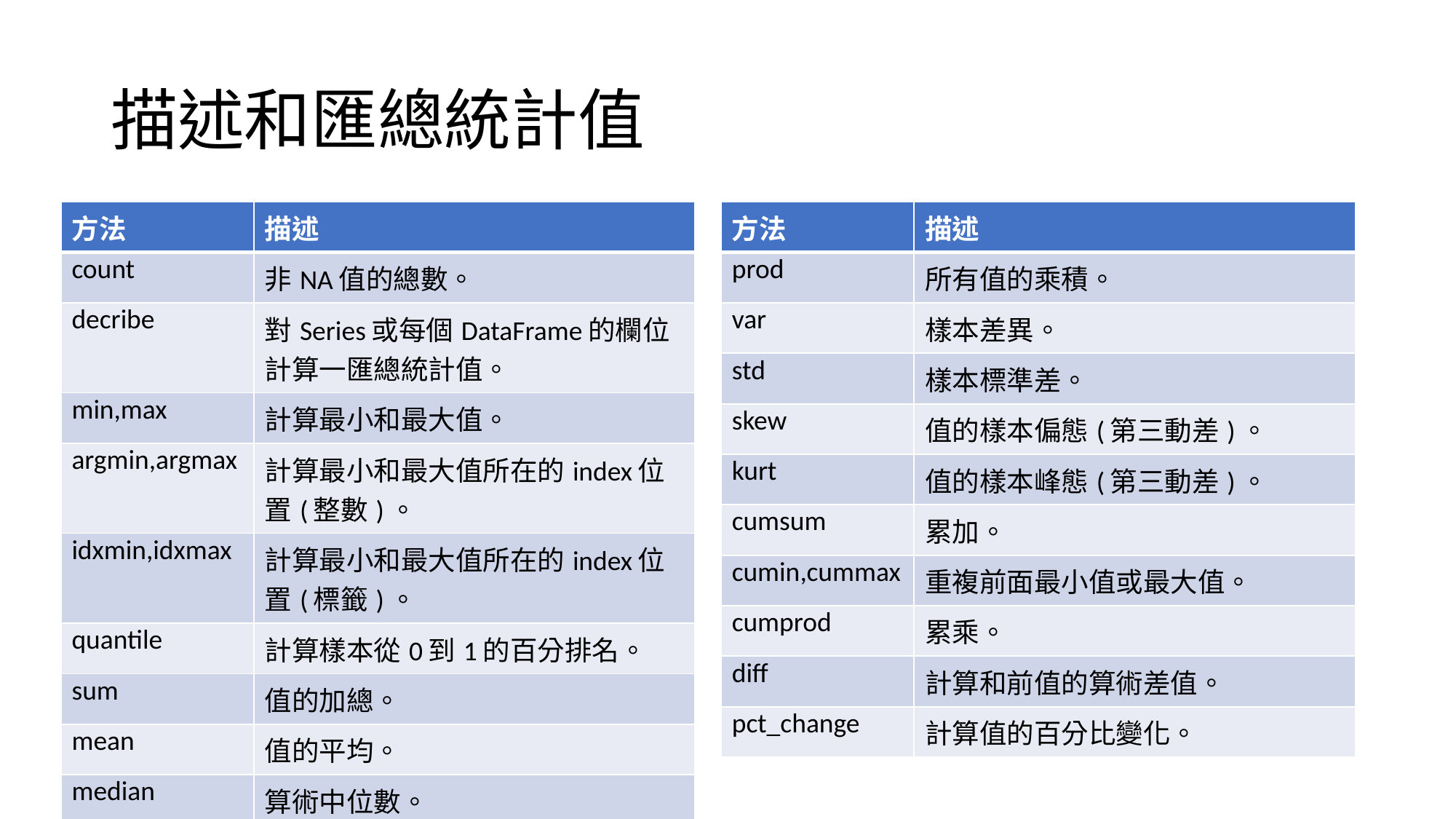

# 描述和匯總統計值
| 方法 | 描述 |
| --- | --- |
| count | 非NA值的總數。 |
| decribe | 對Series或每個DataFrame的欄位計算一匯總統計值。 |
| min,max | 計算最小和最大值。 |
| argmin,argmax | 計算最小和最大值所在的index位置(整數)。 |
| idxmin,idxmax | 計算最小和最大值所在的index位置(標籤)。 |
| quantile | 計算樣本從0到1的百分排名。 |
| sum | 值的加總。 |
| mean | 值的平均。 |
| median | 算術中位數。 |
| mad | 平均值的絕對偏差。 |
| 方法 | 描述 |
| --- | --- |
| prod | 所有值的乘積。 |
| var | 樣本差異。 |
| std | 樣本標準差。 |
| skew | 值的樣本偏態(第三動差)。 |
| kurt | 值的樣本峰態(第三動差)。 |
| cumsum | 累加。 |
| cumin,cummax | 重複前面最小值或最大值。 |
| cumprod | 累乘。 |
| diff | 計算和前值的算術差值。 |
| pct\_change | 計算值的百分比變化。 |